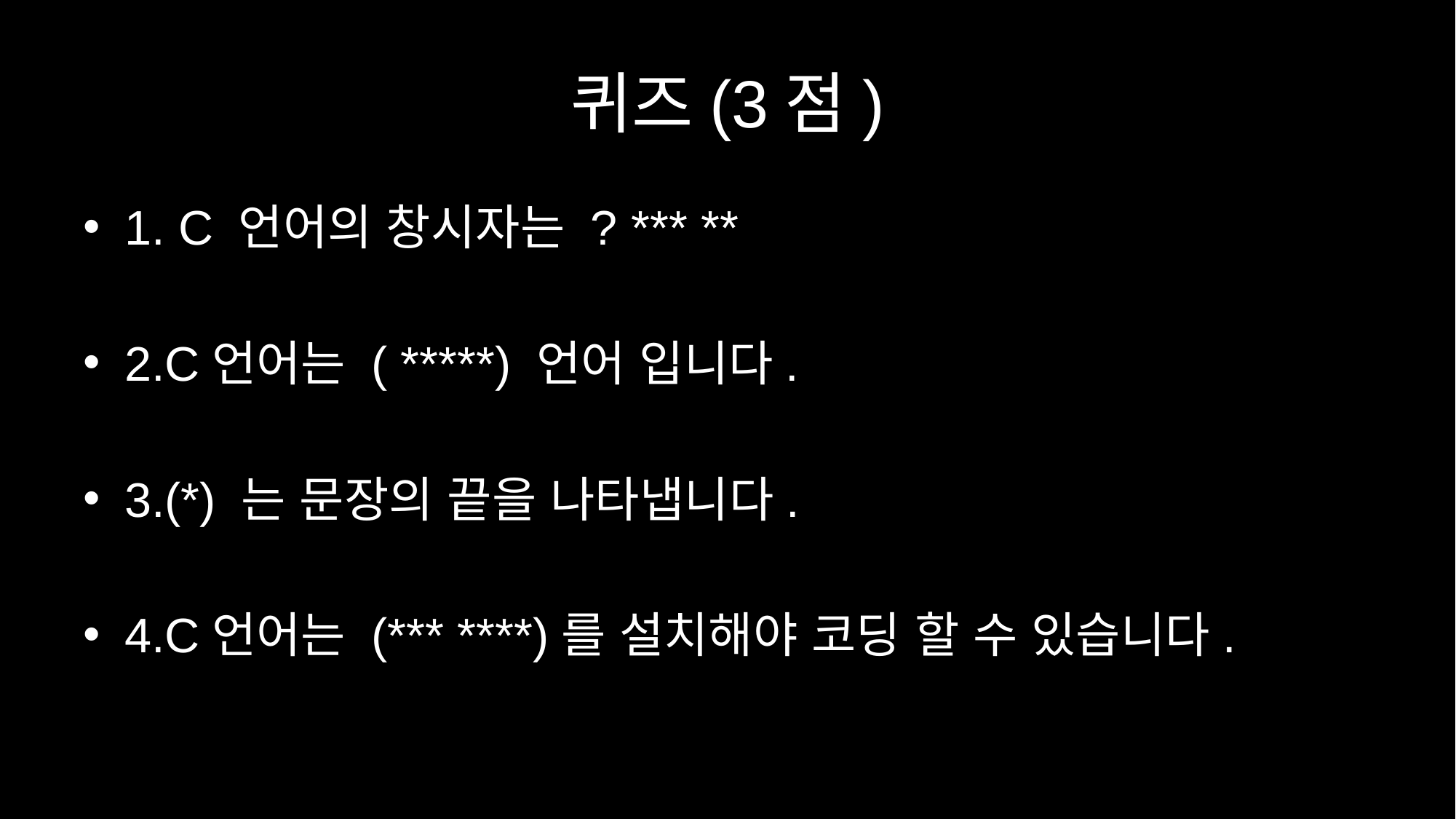

# 퀴즈(3점)
1. C 언어의 창시자는 ? *** **

2.C언어는 ( *****) 언어 입니다.

3.(*) 는 문장의 끝을 나타냅니다.

4.C언어는 (*** ****)를 설치해야 코딩 할 수 있습니다.